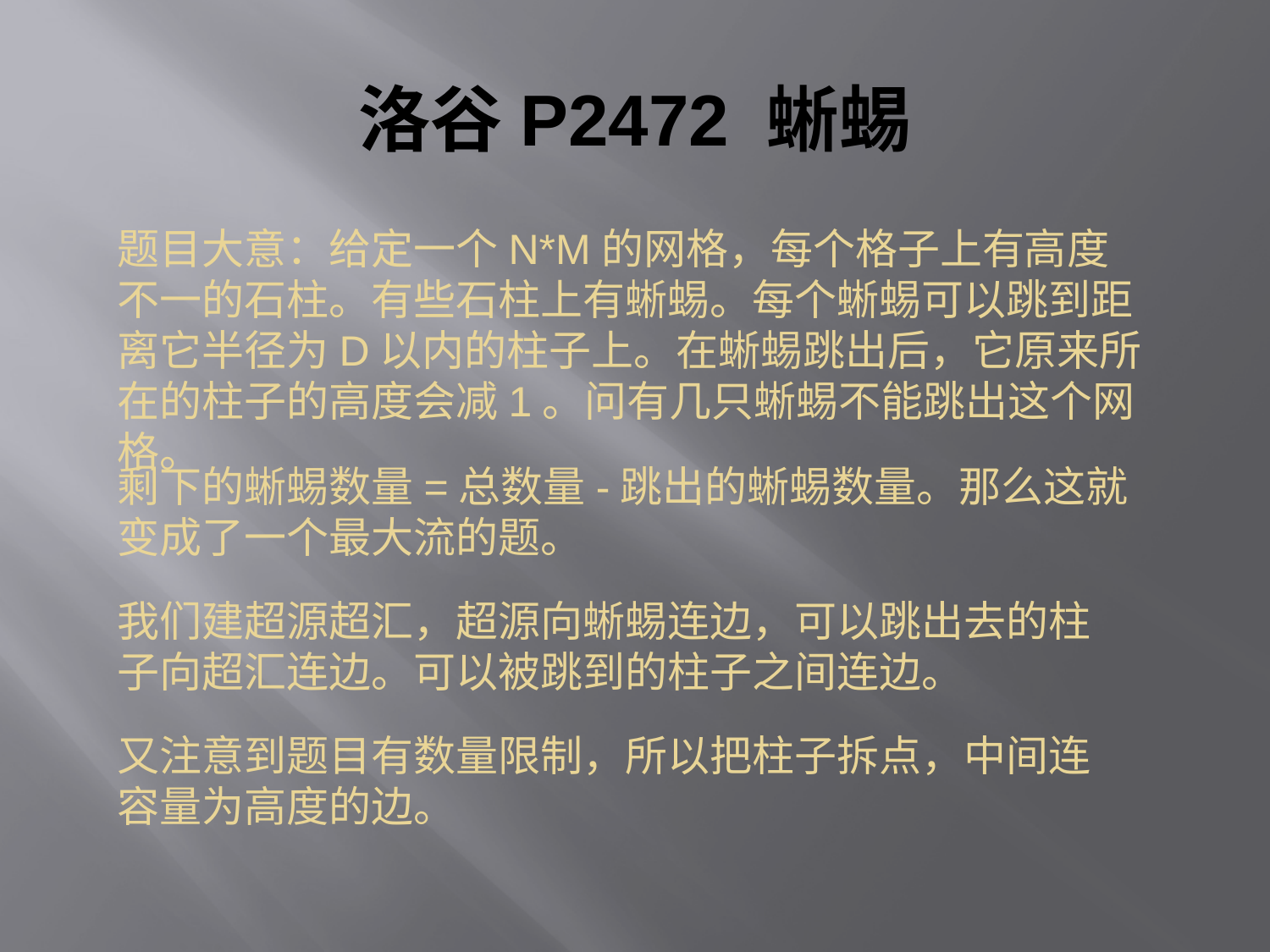

# 洛谷P2472 蜥蜴
题目大意：给定一个N*M的网格，每个格子上有高度不一的石柱。有些石柱上有蜥蜴。每个蜥蜴可以跳到距离它半径为D以内的柱子上。在蜥蜴跳出后，它原来所在的柱子的高度会减1。问有几只蜥蜴不能跳出这个网格。
剩下的蜥蜴数量=总数量-跳出的蜥蜴数量。那么这就变成了一个最大流的题。
我们建超源超汇，超源向蜥蜴连边，可以跳出去的柱子向超汇连边。可以被跳到的柱子之间连边。
又注意到题目有数量限制，所以把柱子拆点，中间连容量为高度的边。